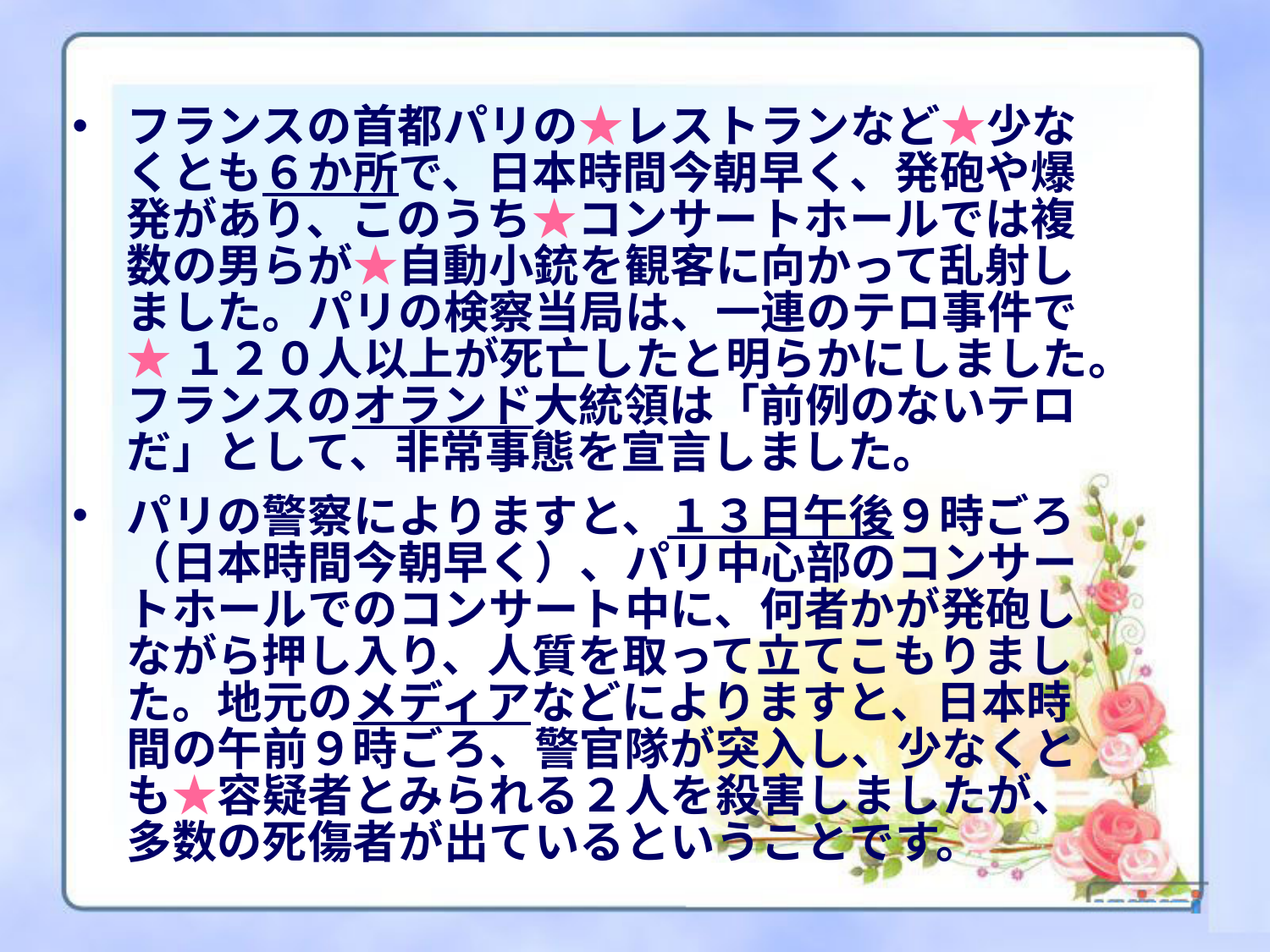

フランスの首都パリの★レストランなど★少なくとも６か所で、日本時間今朝早く、発砲や爆発があり、このうち★コンサートホールでは複数の男らが★自動小銃を観客に向かって乱射しました。パリの検察当局は、一連のテロ事件で★ １２０人以上が死亡したと明らかにしました。フランスのオランド大統領は「前例のないテロだ」として、非常事態を宣言しました。
パリの警察によりますと、１３日午後９時ごろ（日本時間今朝早く）、パリ中心部のコンサートホールでのコンサート中に、何者かが発砲しながら押し入り、人質を取って立てこもりました。地元のメディアなどによりますと、日本時間の午前９時ごろ、警官隊が突入し、少なくとも★容疑者とみられる２人を殺害しましたが、多数の死傷者が出ているということです。